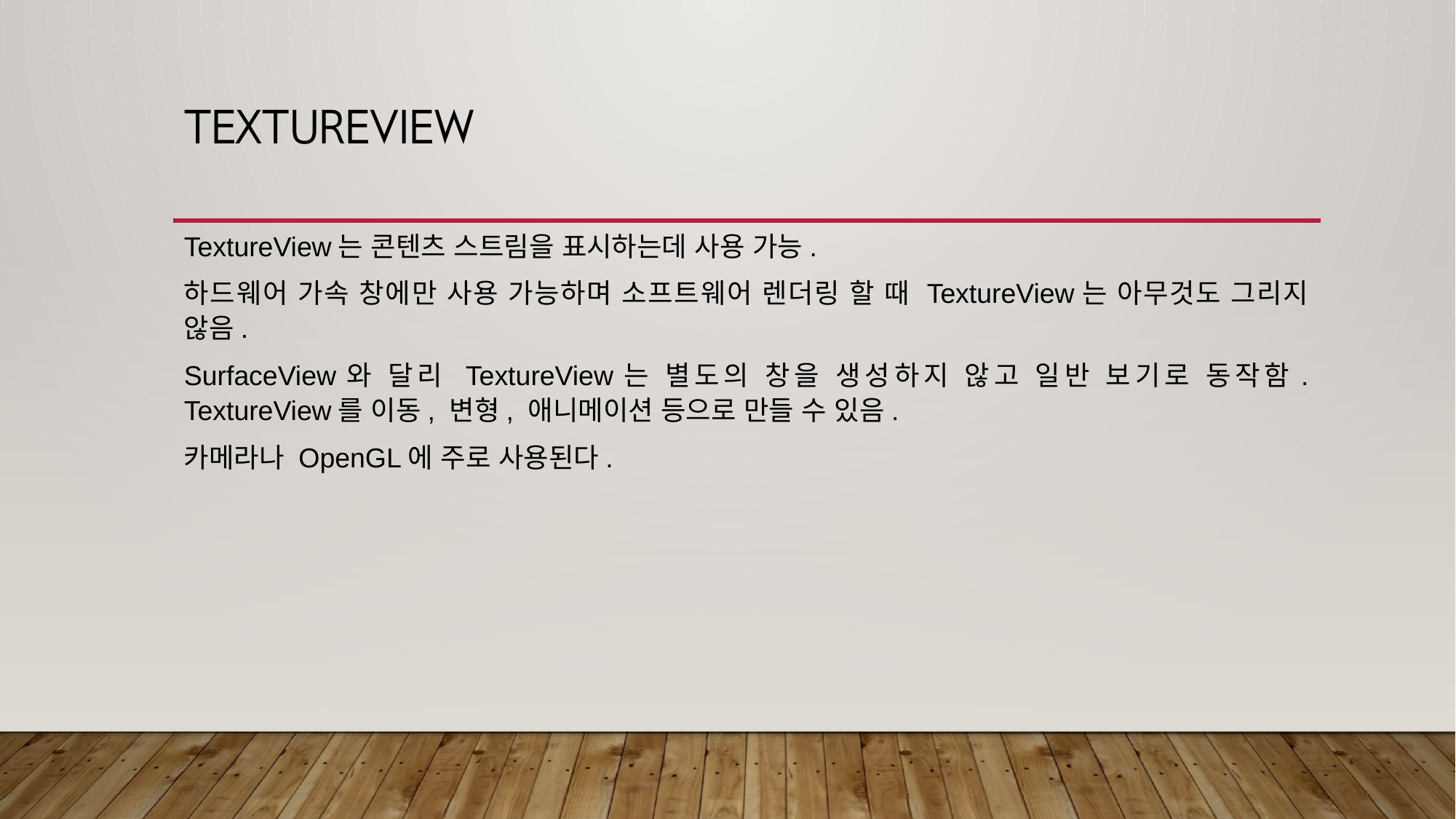

# Textureview
TextureView는 콘텐츠 스트림을 표시하는데 사용 가능.
하드웨어 가속 창에만 사용 가능하며 소프트웨어 렌더링 할 때 TextureView는 아무것도 그리지 않음.
SurfaceView와 달리 TextureView는 별도의 창을 생성하지 않고 일반 보기로 동작함. TextureView를 이동, 변형, 애니메이션 등으로 만들 수 있음.
카메라나 OpenGL에 주로 사용된다.